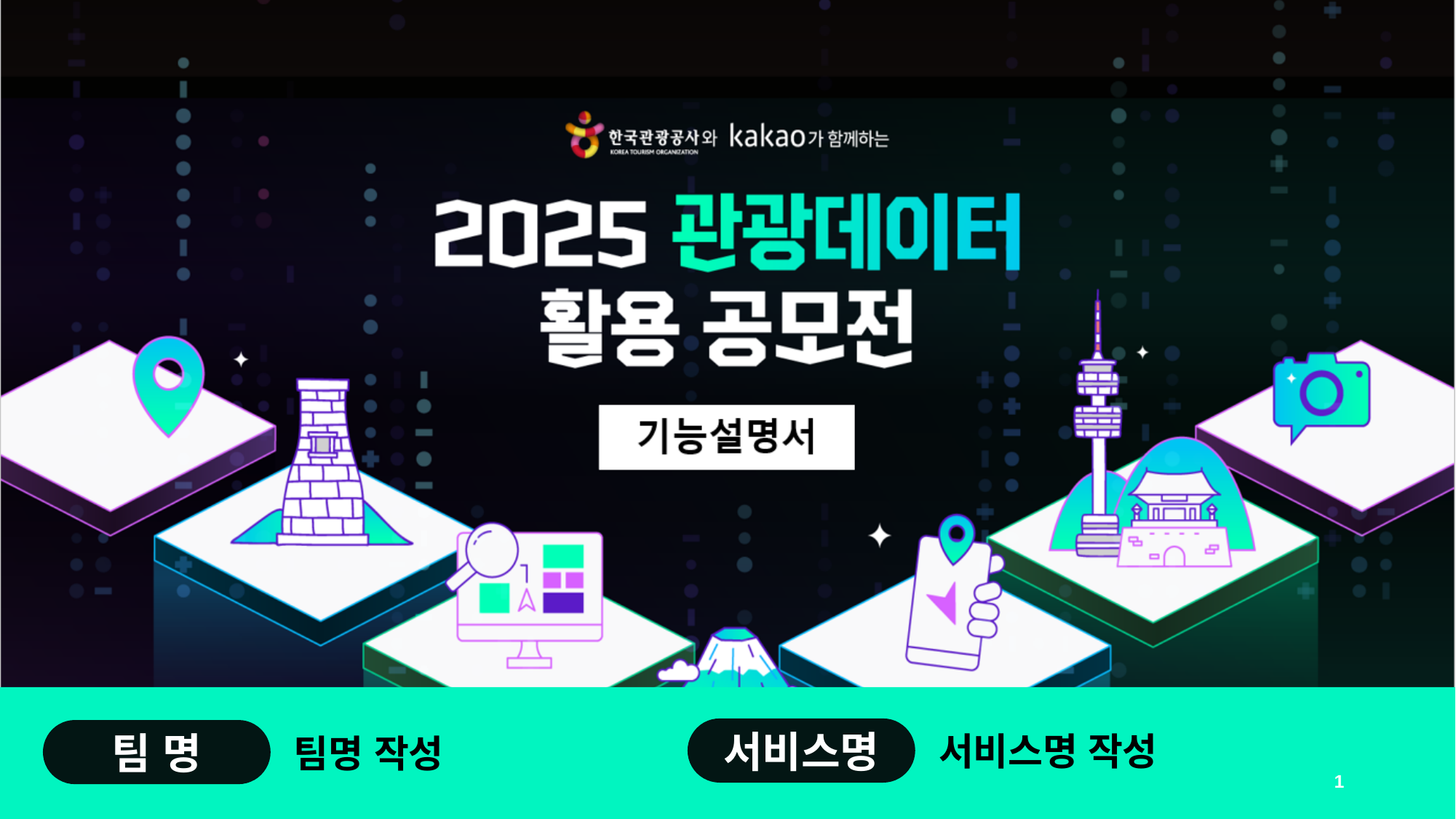

서비스명 작성
팀명 작성
서비스명
팀 명
1